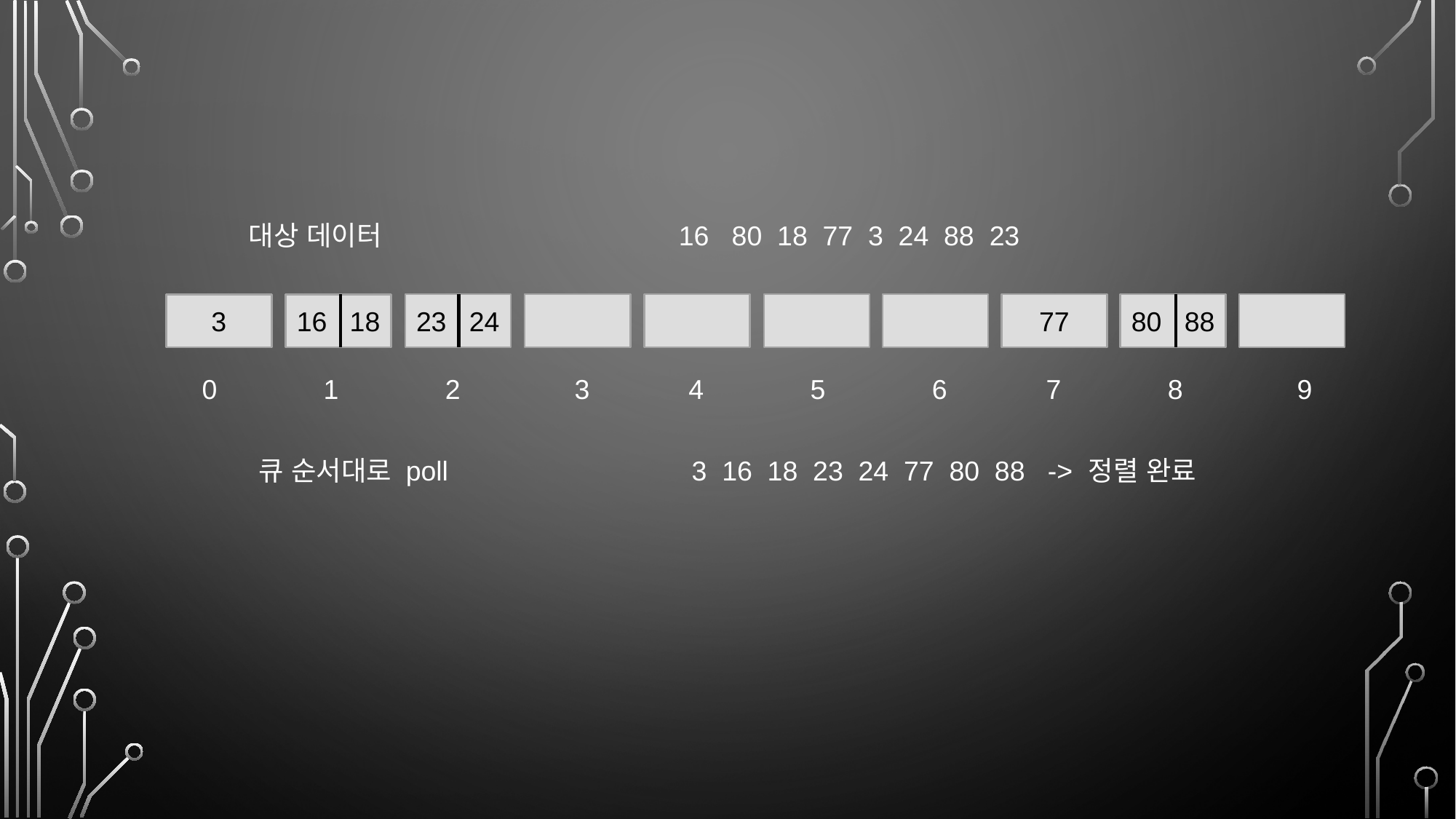

대상 데이터                                      16   80  18  77  3  24  88  23
23   24

77
80   88

3
16   18
    0              1              2               3             4              5              6             7              8               9
큐 순서대로 poll                                3  16  18  23  24  77  80  88   -> 정렬 완료